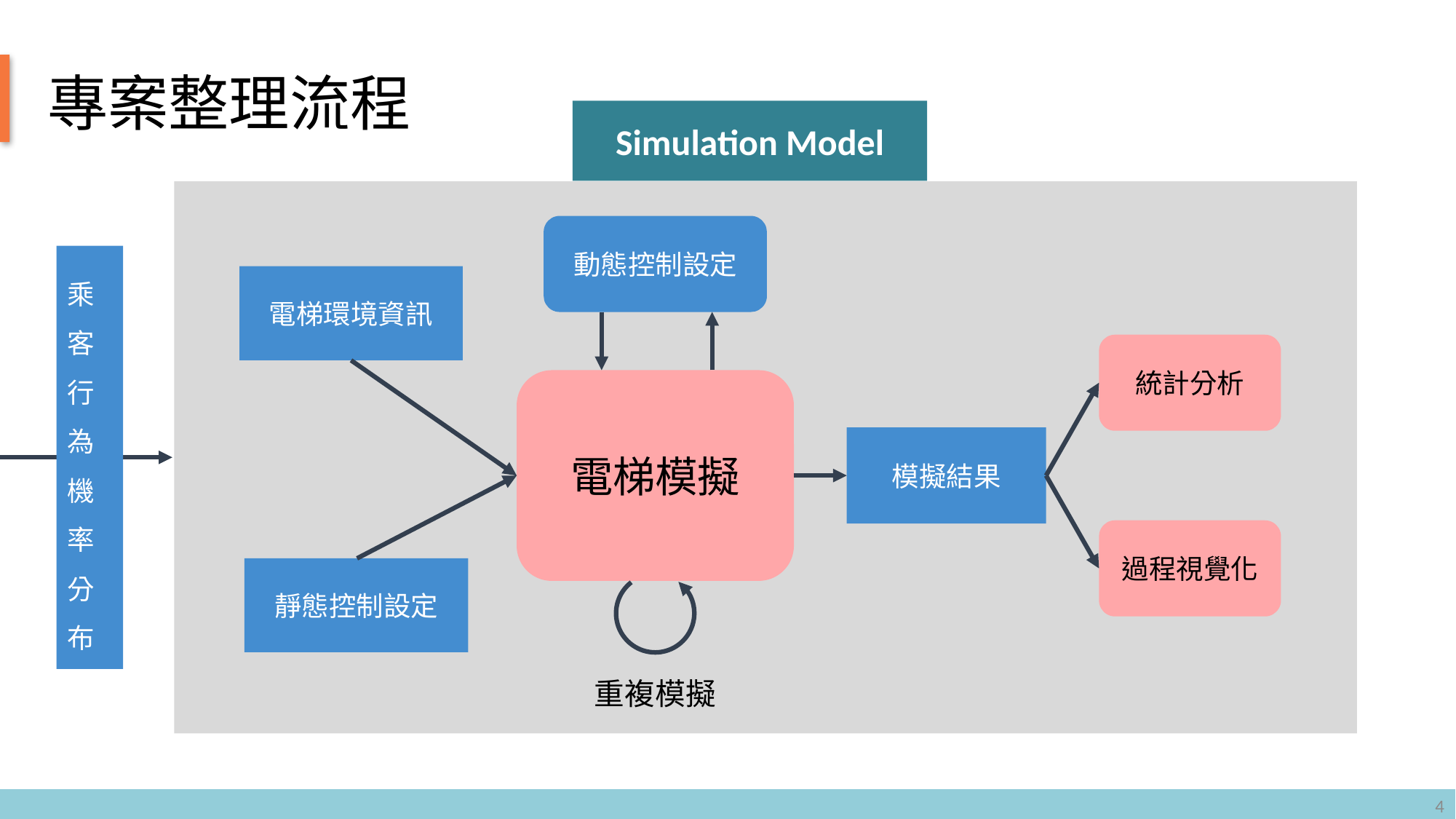

專案整理流程
Customer Data
Simulation Model

動態控制設定
乘客行為機率分布
電梯環境資訊
乘客行為
分析
電梯原始數據
平均來客間隔時間
乘客目的地分析
統計分析
電梯模擬
取得
資料
處理過程
模擬結果
過程視覺化
電梯內部影像
CV
影像辨識
人數資料
靜態控制設定

重複模擬
4